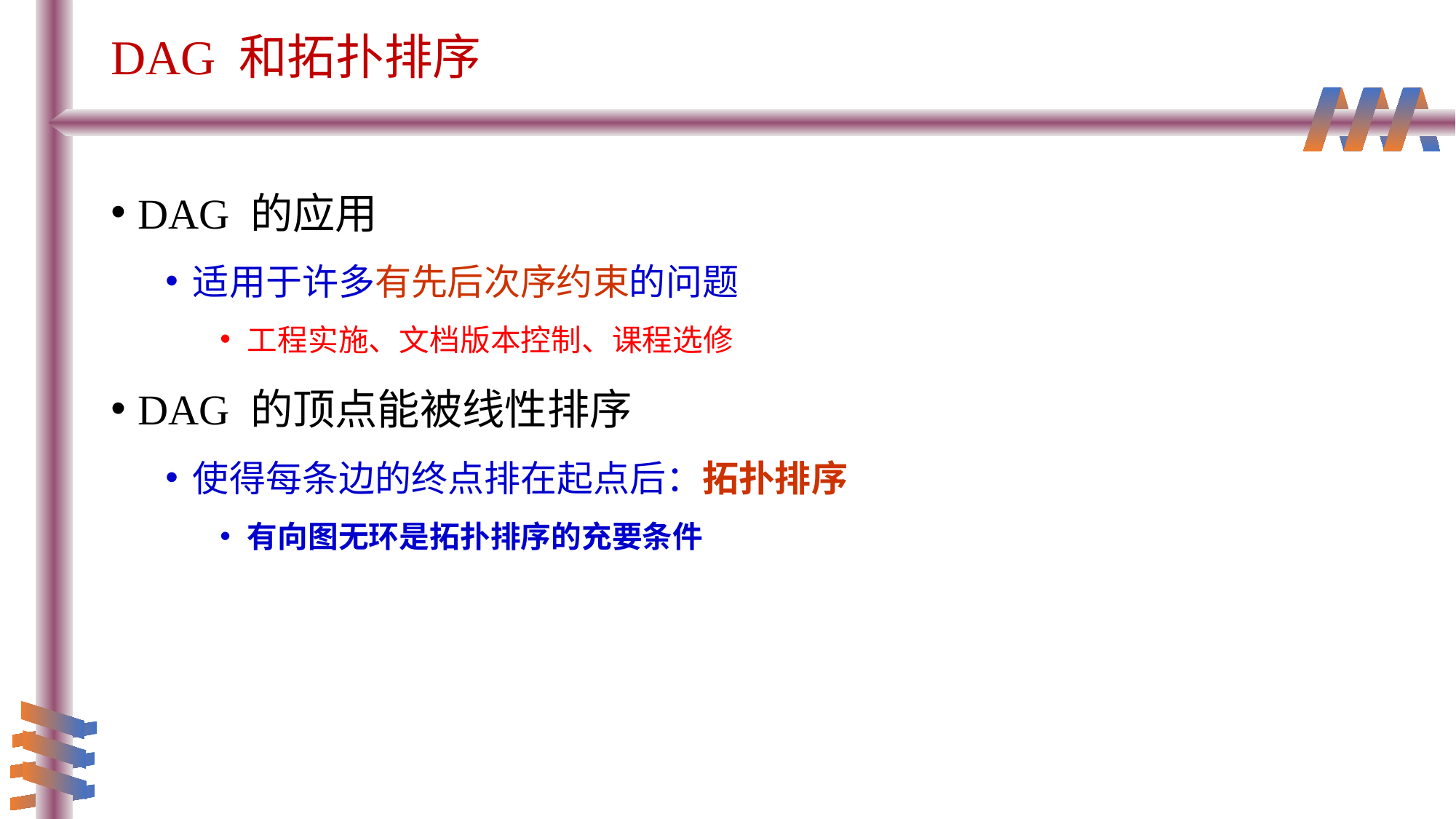

# DAG 和拓扑排序
DAG 的应用
适用于许多有先后次序约束的问题
工程实施、文档版本控制、课程选修
DAG 的顶点能被线性排序
使得每条边的终点排在起点后：拓扑排序
有向图无环是拓扑排序的充要条件